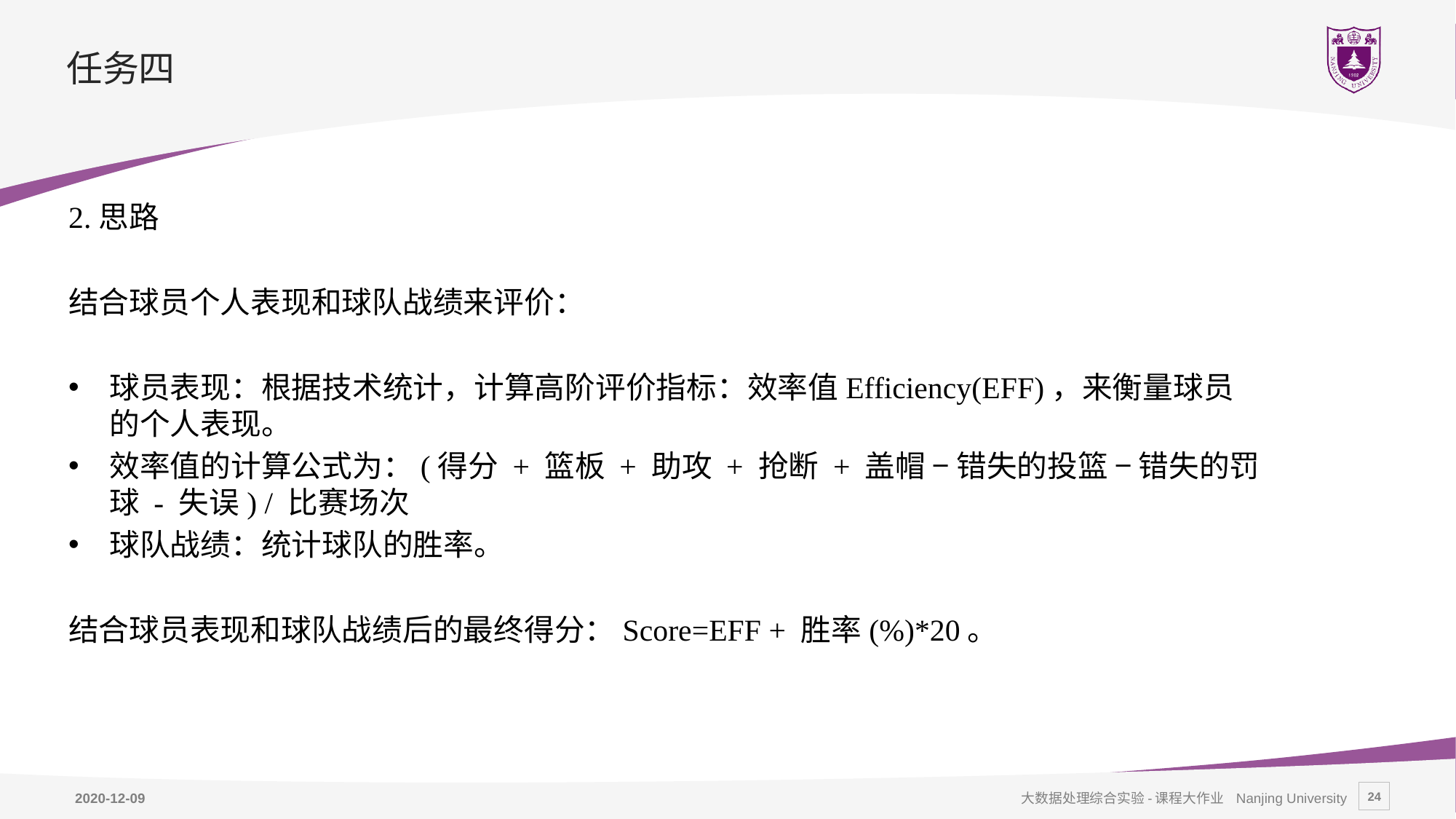

# 任务四
2.思路

结合球员个人表现和球队战绩来评价：

球员表现：根据技术统计，计算高阶评价指标：效率值Efficiency(EFF)，来衡量球员的个人表现。
效率值的计算公式为：(得分 + 篮板 + 助攻 + 抢断 + 盖帽 − 错失的投篮 − 错失的罚球 - 失误) / 比赛场次
球队战绩：统计球队的胜率。

结合球员表现和球队战绩后的最终得分：Score=EFF + 胜率(%)*20。